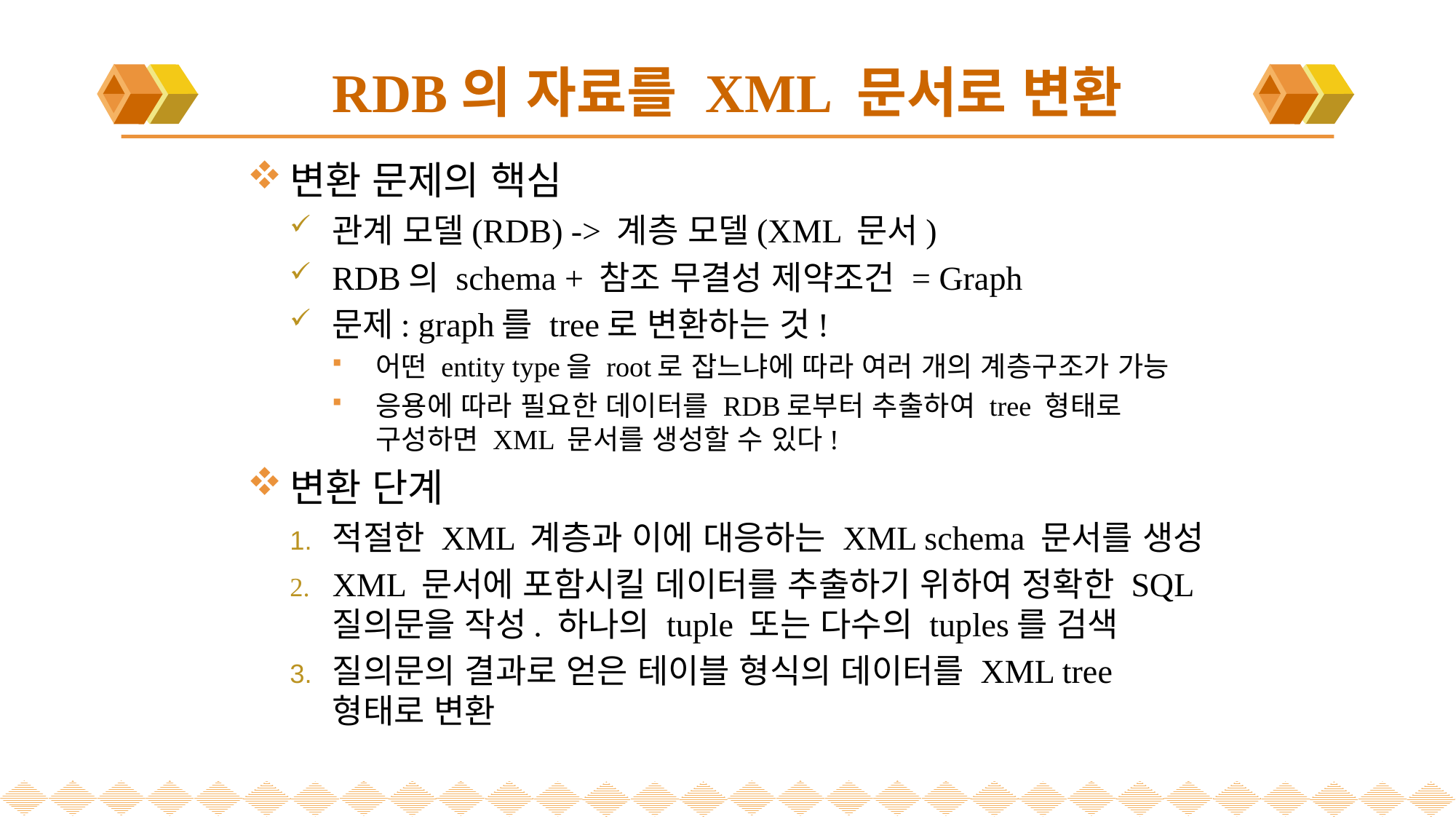

# RDB의 자료를 XML 문서로 변환
변환 문제의 핵심
관계 모델(RDB) -> 계층 모델(XML 문서)
RDB의 schema + 참조 무결성 제약조건 = Graph
문제: graph를 tree로 변환하는 것!
어떤 entity type을 root로 잡느냐에 따라 여러 개의 계층구조가 가능
응용에 따라 필요한 데이터를 RDB로부터 추출하여 tree 형태로 구성하면 XML 문서를 생성할 수 있다!
변환 단계
적절한 XML 계층과 이에 대응하는 XML schema 문서를 생성
XML 문서에 포함시킬 데이터를 추출하기 위하여 정확한 SQL 질의문을 작성. 하나의 tuple 또는 다수의 tuples를 검색
질의문의 결과로 얻은 테이블 형식의 데이터를 XML tree    형태로 변환